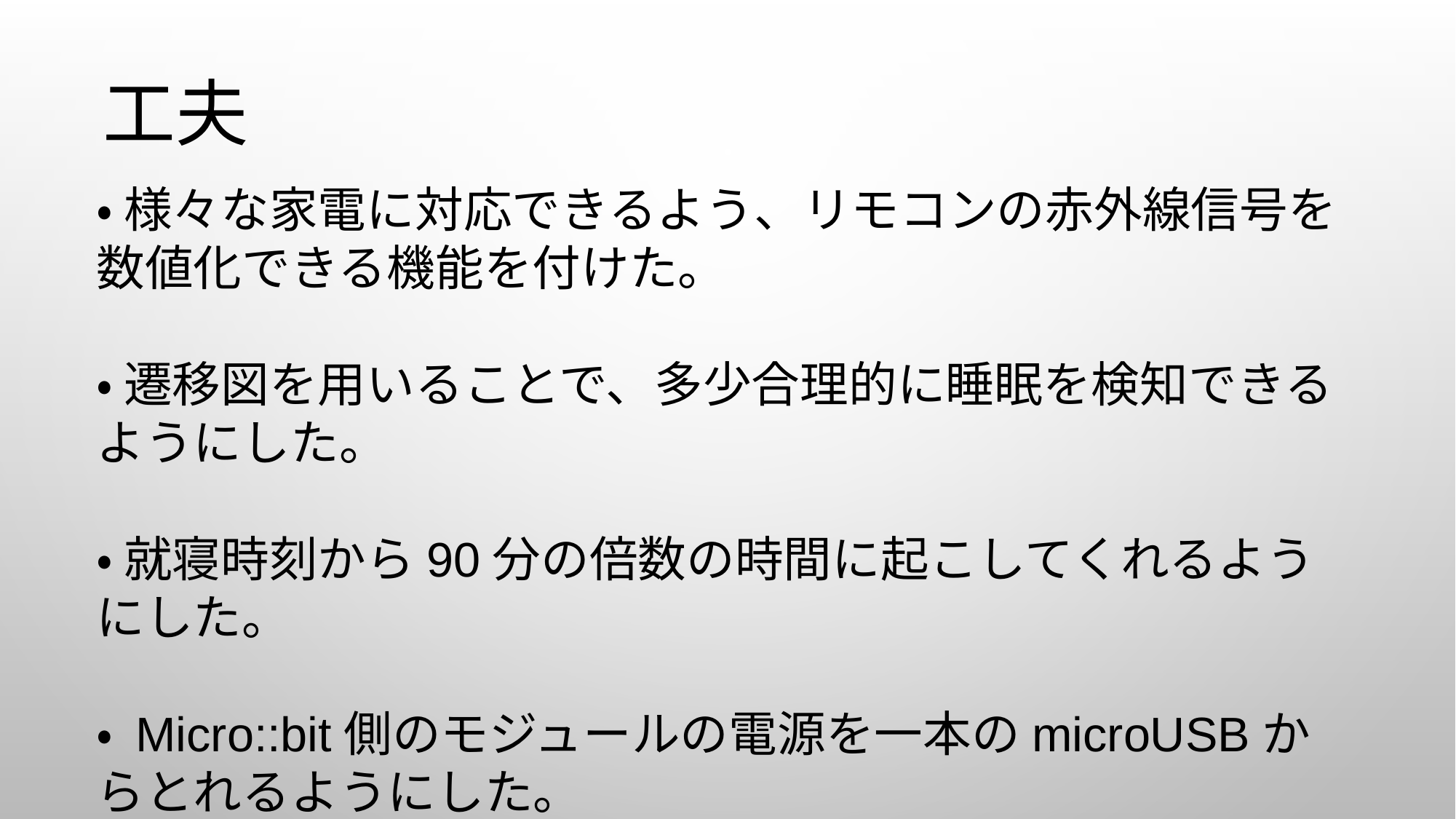

工夫
・ 様々な家電に対応できるよう、リモコンの赤外線信号を数値化できる機能を付けた。

・ 遷移図を用いることで、多少合理的に睡眠を検知できるようにした。

・ 就寝時刻から90分の倍数の時間に起こしてくれるようにした。

・ Micro::bit側のモジュールの電源を一本のmicroUSBからとれるようにした。